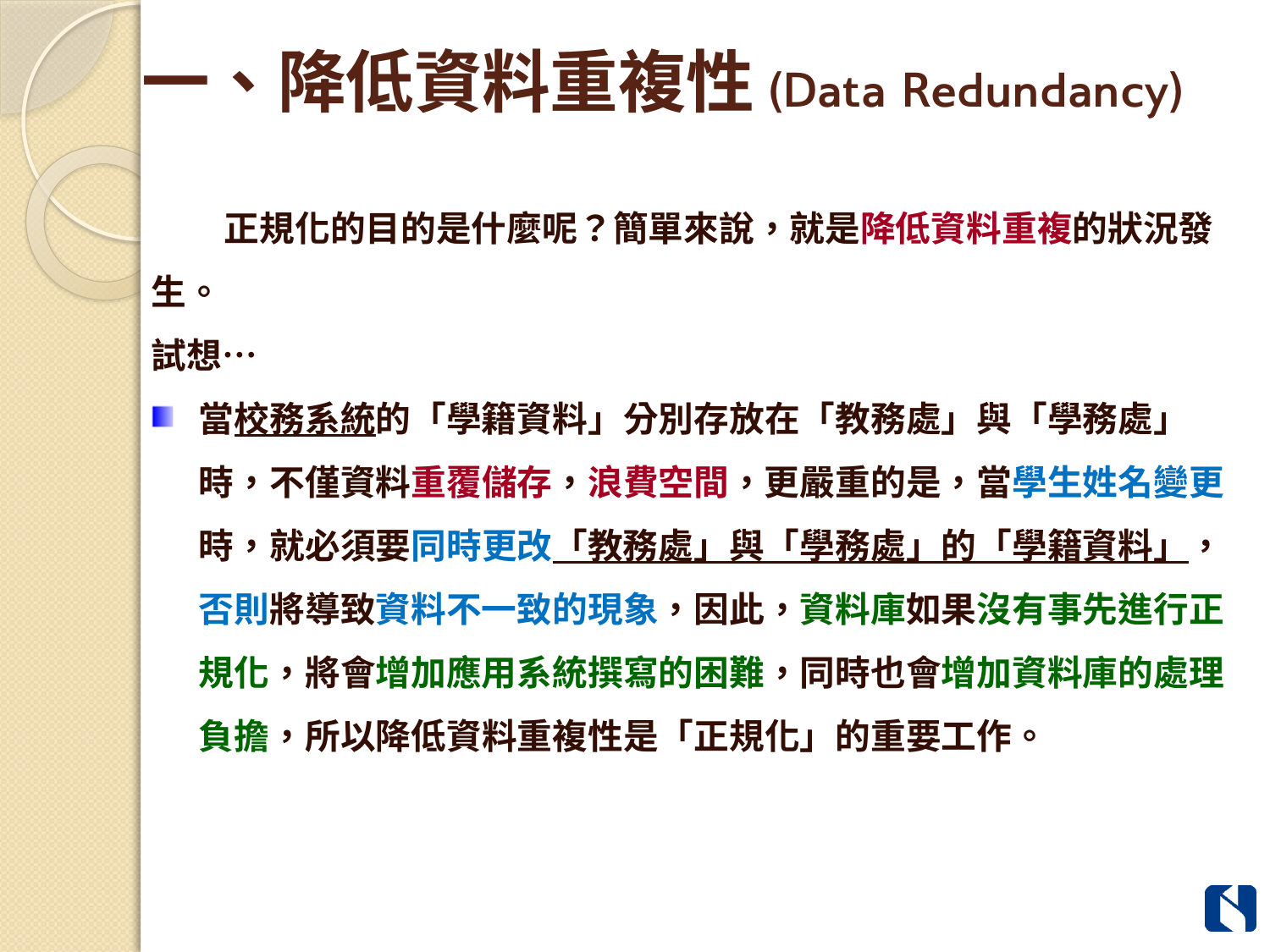

# 一、降低資料重複性(Data Redundancy)
        正規化的目的是什麼呢？簡單來說，就是降低資料重複的狀況發生。
試想…
當校務系統的「學籍資料」分別存放在「教務處」與「學務處」時，不僅資料重覆儲存，浪費空間，更嚴重的是，當學生姓名變更時，就必須要同時更改「教務處」與「學務處」的「學籍資料」，否則將導致資料不一致的現象，因此，資料庫如果沒有事先進行正規化，將會增加應用系統撰寫的困難，同時也會增加資料庫的處理負擔，所以降低資料重複性是「正規化」的重要工作。